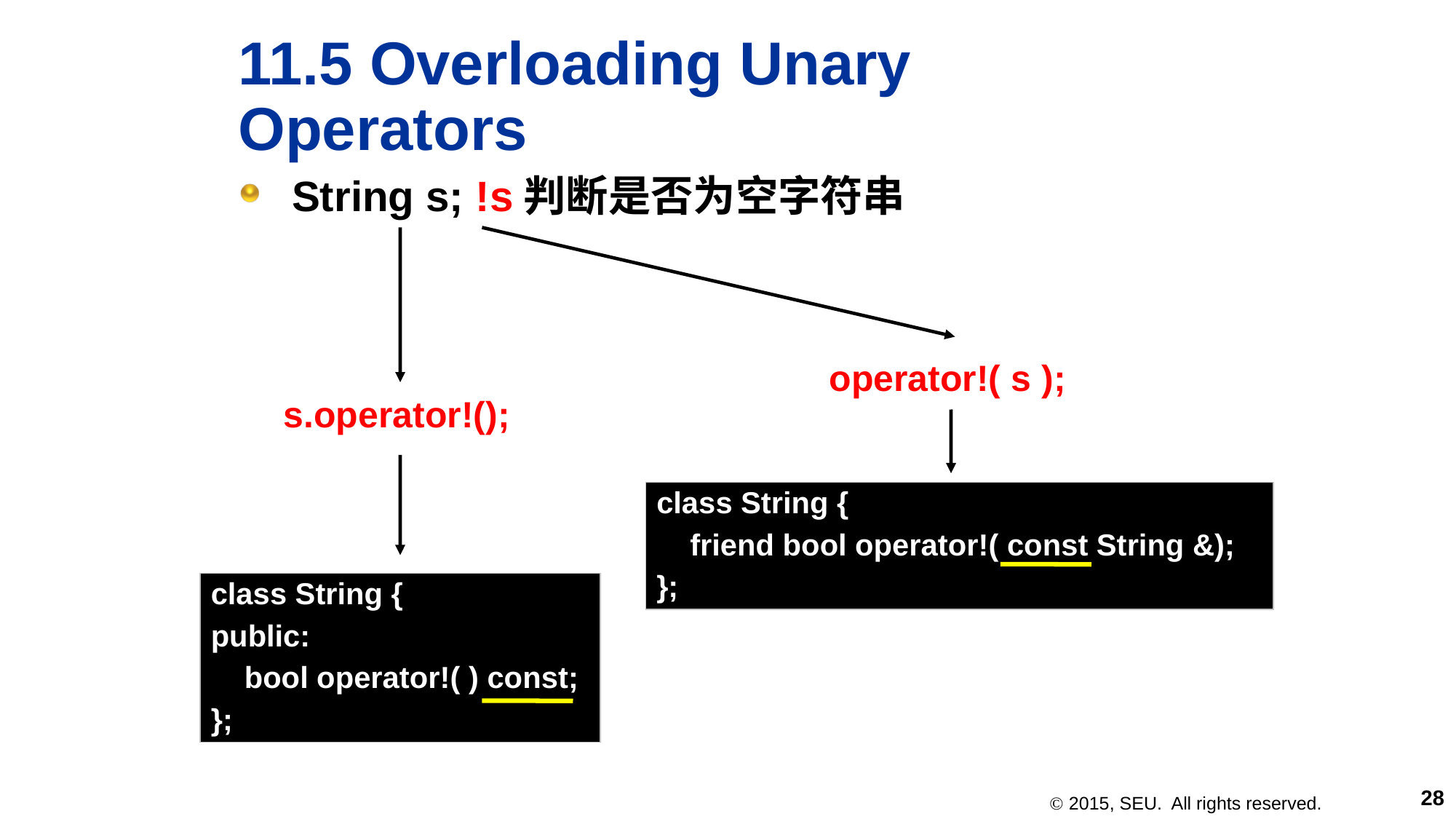

# 11.5 Overloading Unary Operators
String s; !s判断是否为空字符串

operator!( s );
s.operator!();

class String {
    friend bool operator!( const String &);
};
class String {
public:
    bool operator!( ) const;
};